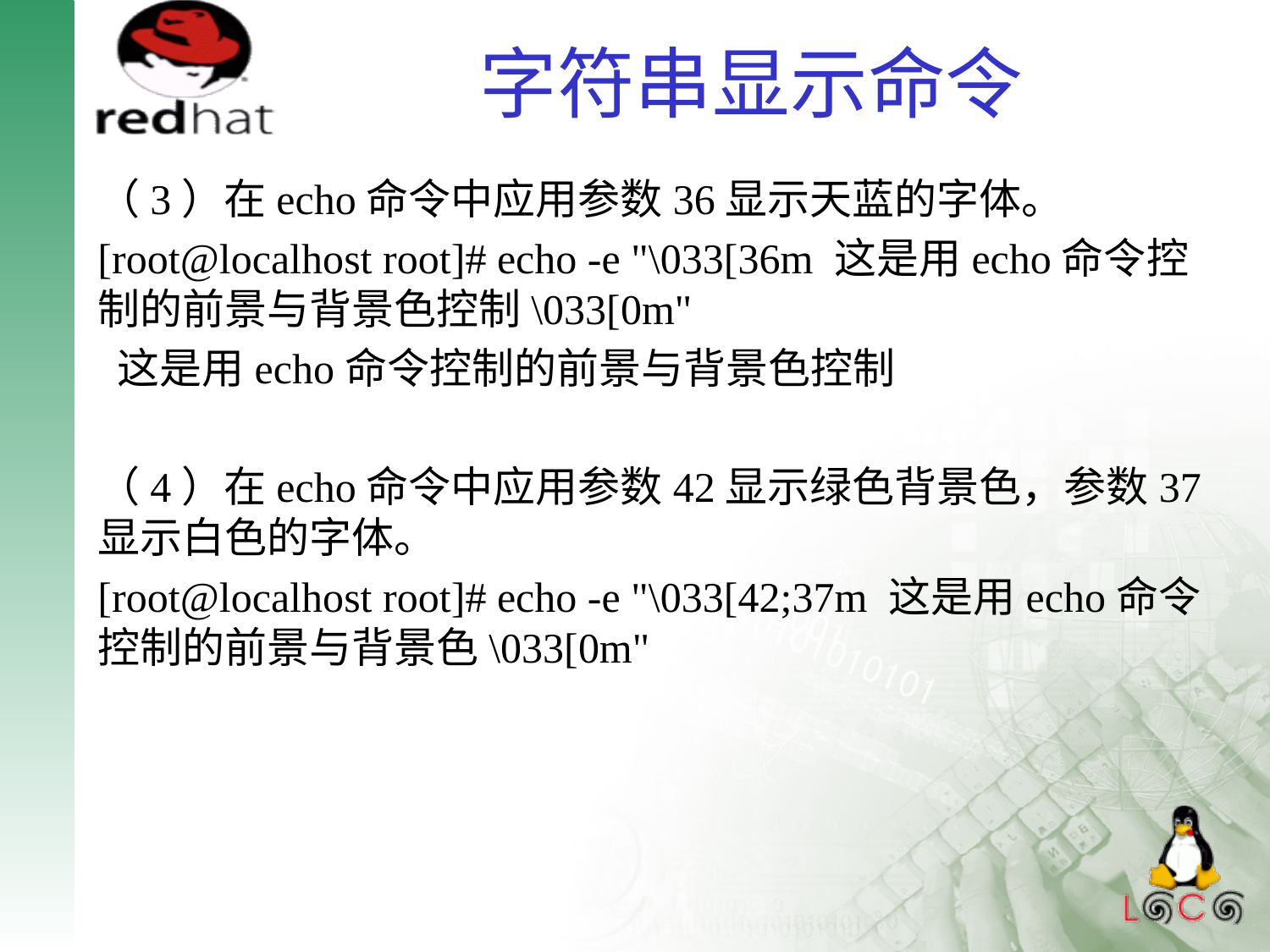

# 字符串显示命令
（3）在echo命令中应用参数36显示天蓝的字体。
[root@localhost root]# echo -e "\033[36m 这是用echo命令控制的前景与背景色控制\033[0m"
 这是用echo命令控制的前景与背景色控制

（4）在echo命令中应用参数42显示绿色背景色，参数37显示白色的字体。
[root@localhost root]# echo -e "\033[42;37m 这是用echo命令控制的前景与背景色\033[0m"